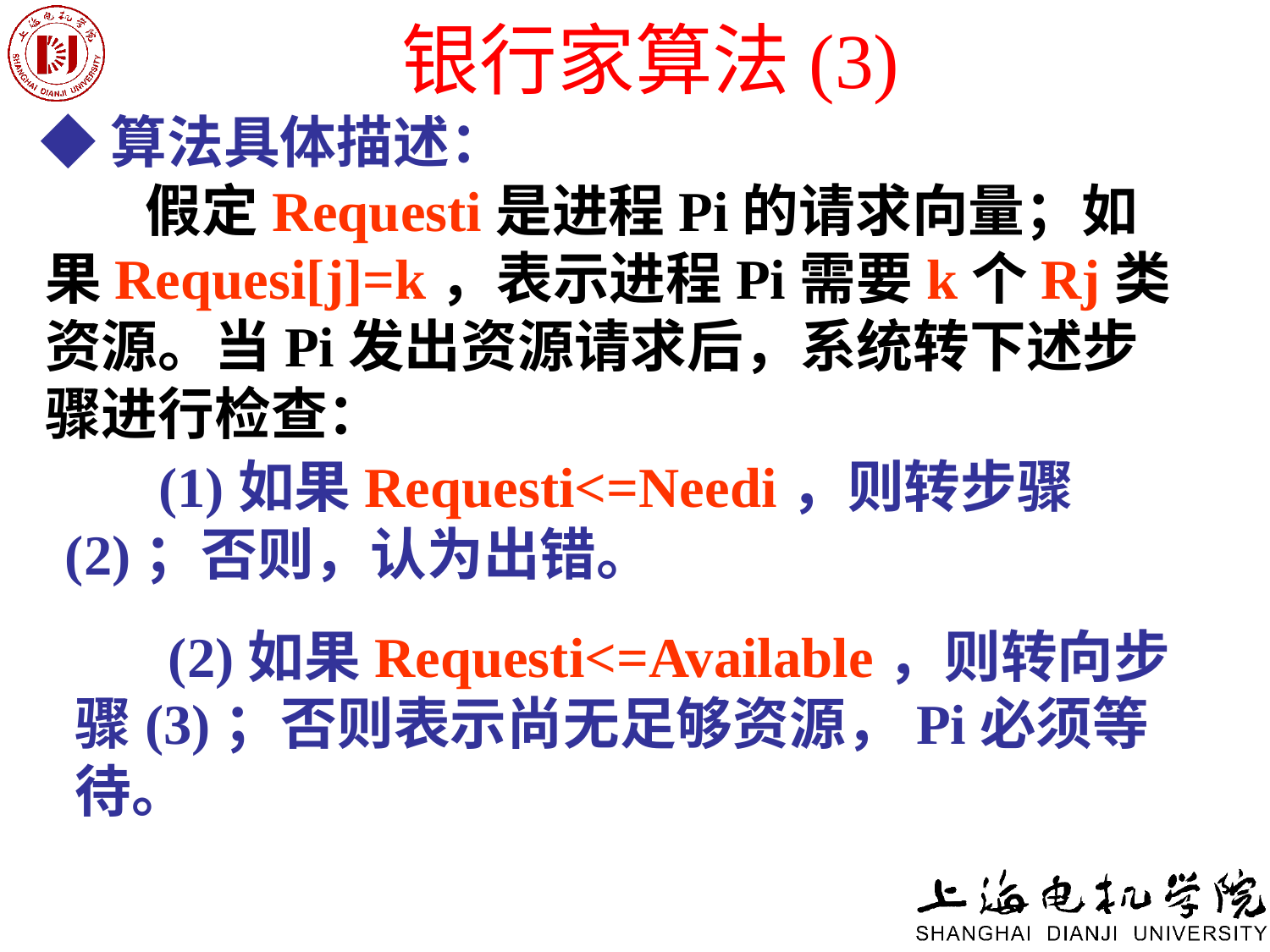

# 银行家算法(3)
◆算法具体描述：
 假定Requesti是进程Pi的请求向量；如果Requesi[j]=k，表示进程Pi需要k个Rj类资源。当Pi发出资源请求后，系统转下述步骤进行检查：
(1)如果Requesti<=Needi，则转步骤(2)；否则，认为出错。
(2)如果Requesti<=Available，则转向步骤(3)；否则表示尚无足够资源，Pi必须等待。